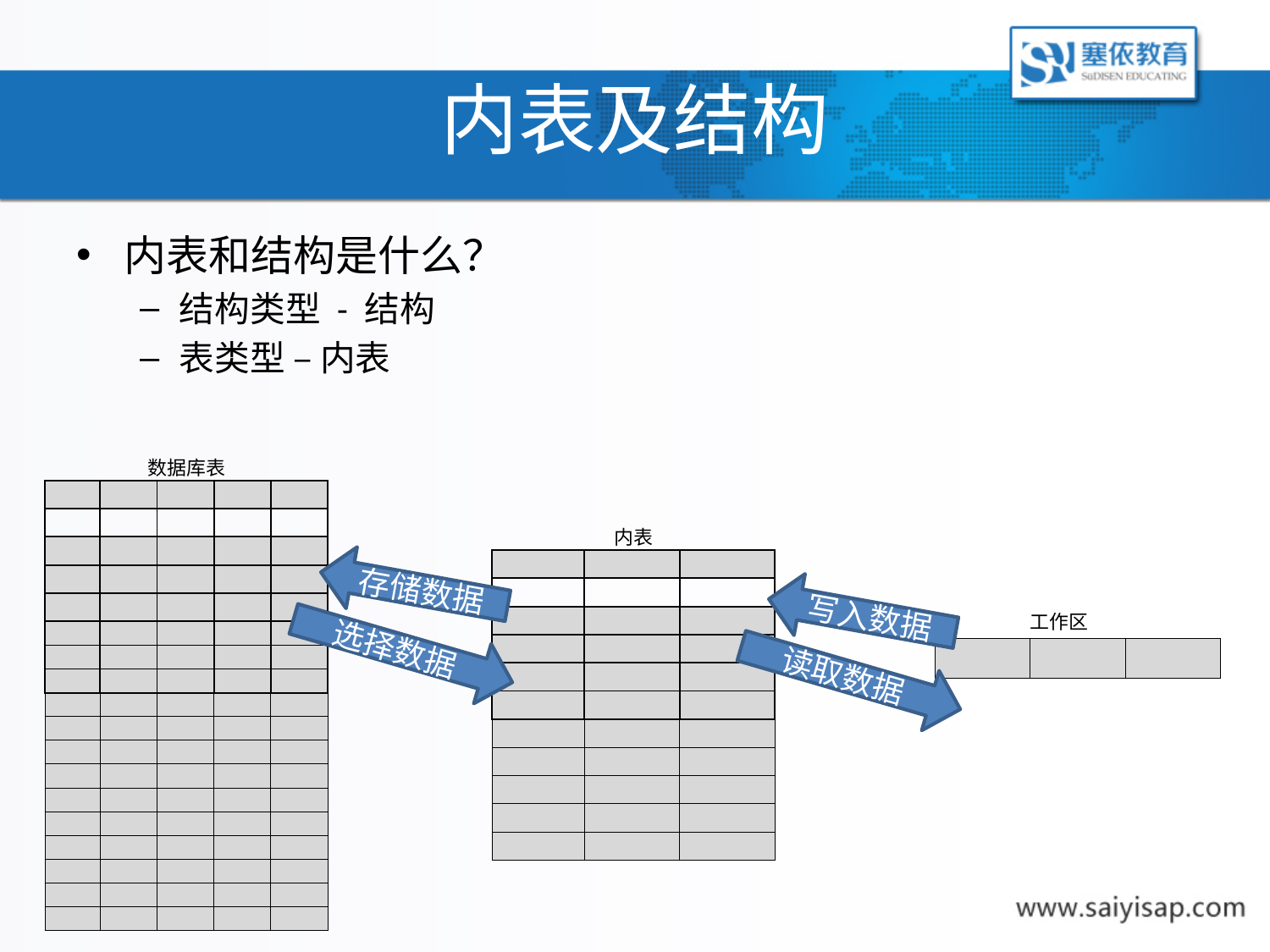

# 内表及结构
内表和结构是什么？
结构类型 - 结构
表类型 – 内表
| 数据库表 |  |  |  |  |
| --- | --- | --- | --- | --- |
|  |  |  |  |  |
|  |  |  |  |  |
|  |  |  |  |  |
|  |  |  |  |  |
|  |  |  |  |  |
|  |  |  |  |  |
|  |  |  |  |  |
|  |  |  |  |  |
|  |  |  |  |  |
|  |  |  |  |  |
|  |  |  |  |  |
|  |  |  |  |  |
|  |  |  |  |  |
|  |  |  |  |  |
|  |  |  |  |  |
|  |  |  |  |  |
|  |  |  |  |  |
|  |  |  |  |  |
| 内表 |  |  |
| --- | --- | --- |
|  |  |  |
|  |  |  |
|  |  |  |
|  |  |  |
|  |  |  |
|  |  |  |
|  |  |  |
|  |  |  |
|  |  |  |
|  |  |  |
|  |  |  |
存储数据
写入数据
|  | 工作区 |  |
| --- | --- | --- |
|  |  |  |
选择数据
读取数据